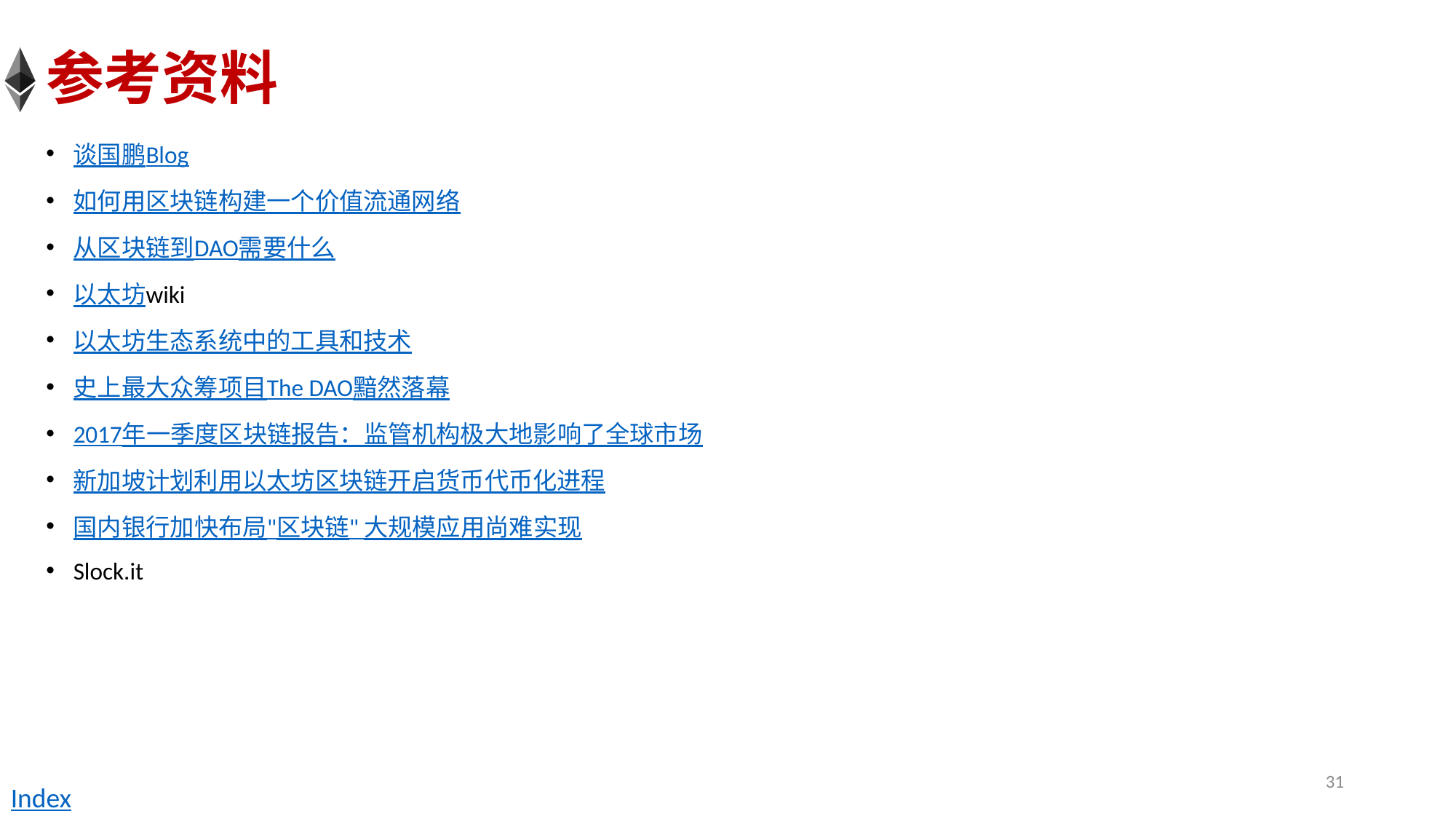

# 参考资料
谈国鹏Blog
如何用区块链构建一个价值流通网络
从区块链到DAO需要什么
以太坊wiki
以太坊生态系统中的工具和技术
史上最大众筹项目The DAO黯然落幕
2017年一季度区块链报告：监管机构极大地影响了全球市场
新加坡计划利用以太坊区块链开启货币代币化进程
国内银行加快布局"区块链" 大规模应用尚难实现
Slock.it

31
Index